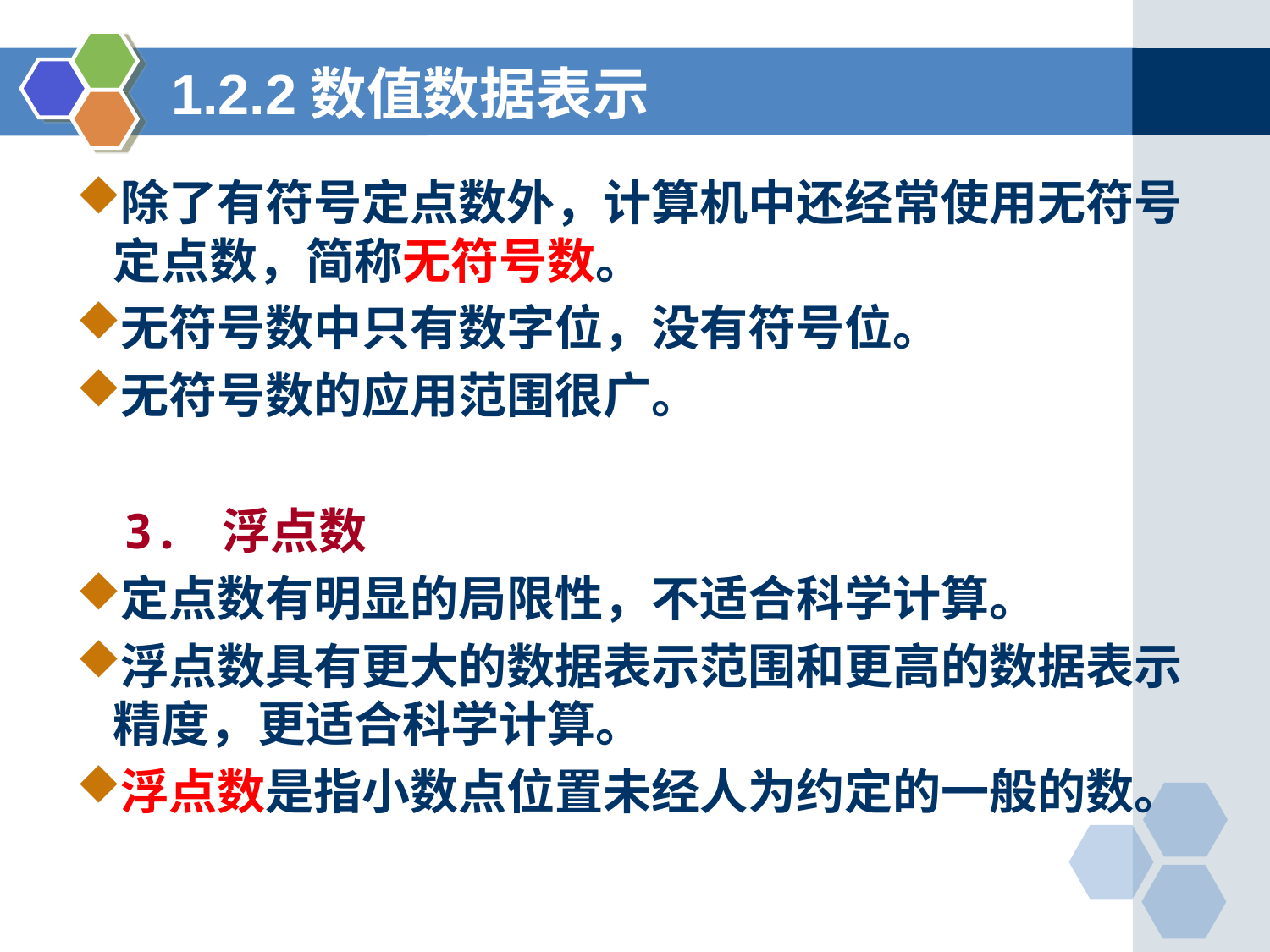

# 1.2.2数值数据表示
除了有符号定点数外，计算机中还经常使用无符号定点数，简称无符号数。
无符号数中只有数字位，没有符号位。
无符号数的应用范围很广。

    3. 浮点数
定点数有明显的局限性，不适合科学计算。
浮点数具有更大的数据表示范围和更高的数据表示精度，更适合科学计算。
浮点数是指小数点位置未经人为约定的一般的数。